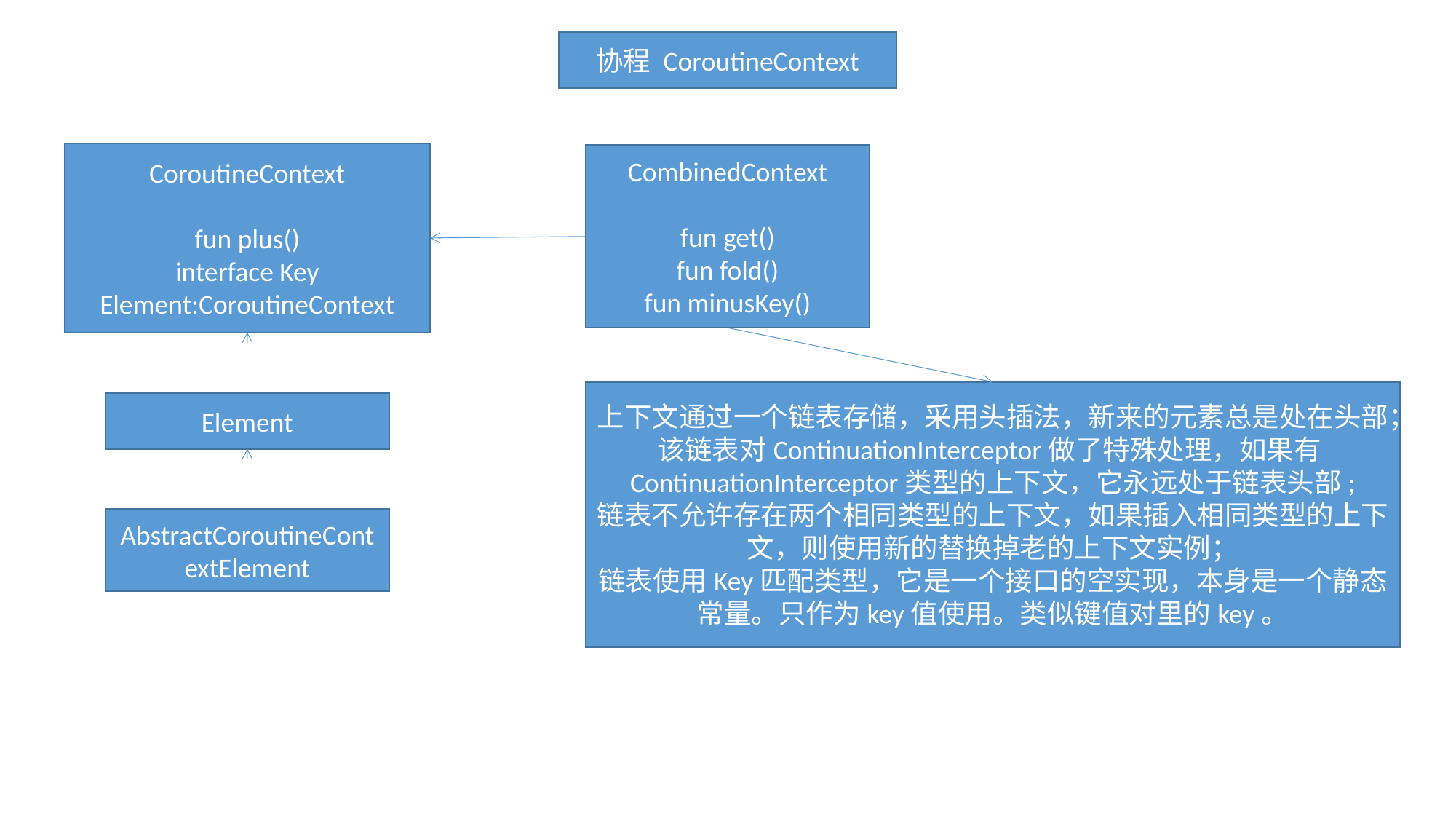

协程 CoroutineContext
CoroutineContext

fun plus()
interface Key
Element:CoroutineContext
CombinedContext

fun get()
fun fold()
fun minusKey()
上下文通过一个链表存储，采用头插法，新来的元素总是处在头部；
该链表对ContinuationInterceptor做了特殊处理，如果有ContinuationInterceptor类型的上下文，它永远处于链表头部;
链表不允许存在两个相同类型的上下文，如果插入相同类型的上下文，则使用新的替换掉老的上下文实例；
链表使用Key匹配类型，它是一个接口的空实现，本身是一个静态常量。只作为key值使用。类似键值对里的key。
Element
AbstractCoroutineContextElement